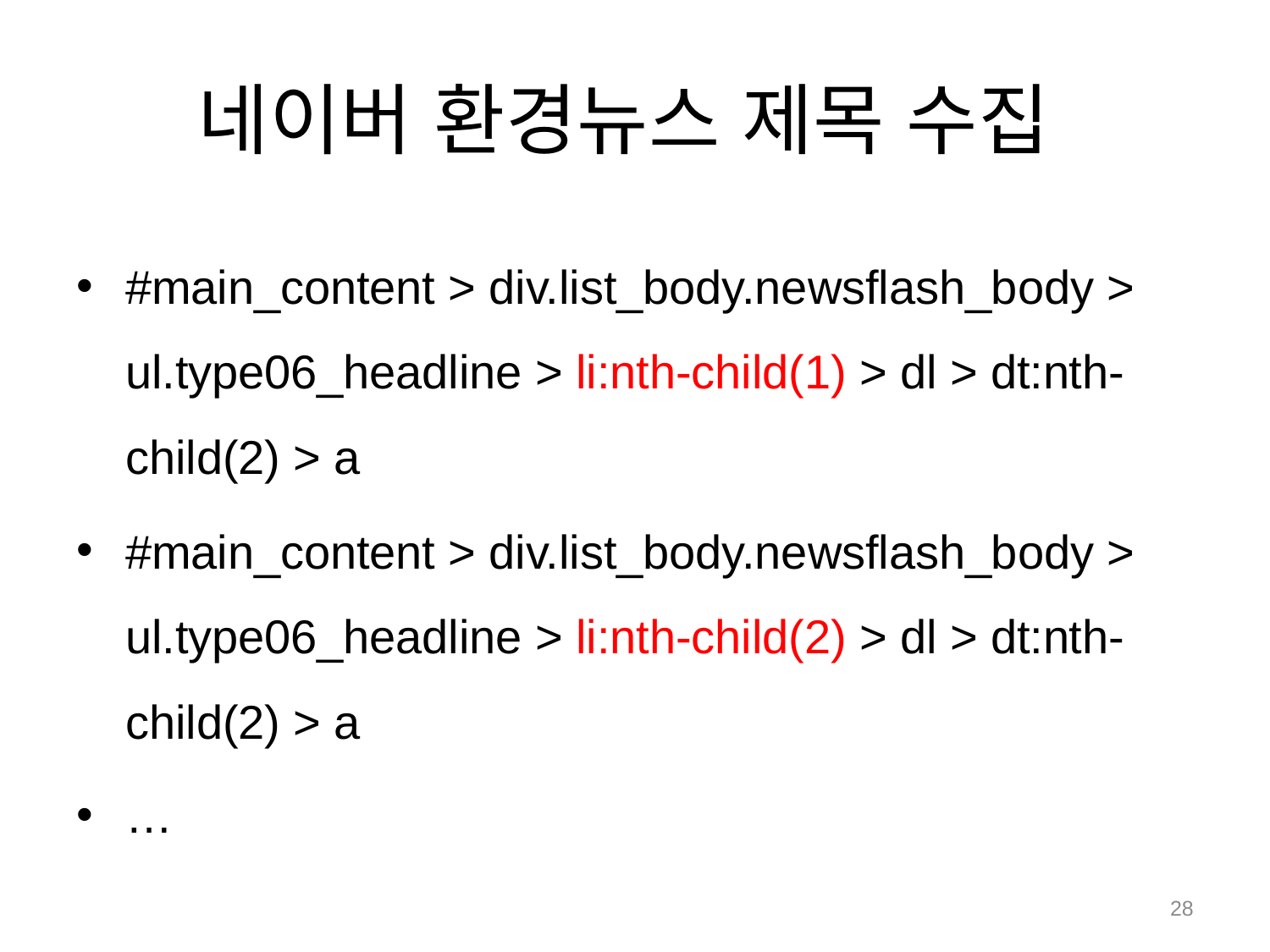

# 네이버 환경뉴스 제목 수집
#main_content > div.list_body.newsflash_body > ul.type06_headline > li:nth-child(1) > dl > dt:nth-child(2) > a
#main_content > div.list_body.newsflash_body > ul.type06_headline > li:nth-child(2) > dl > dt:nth-child(2) > a
…
28